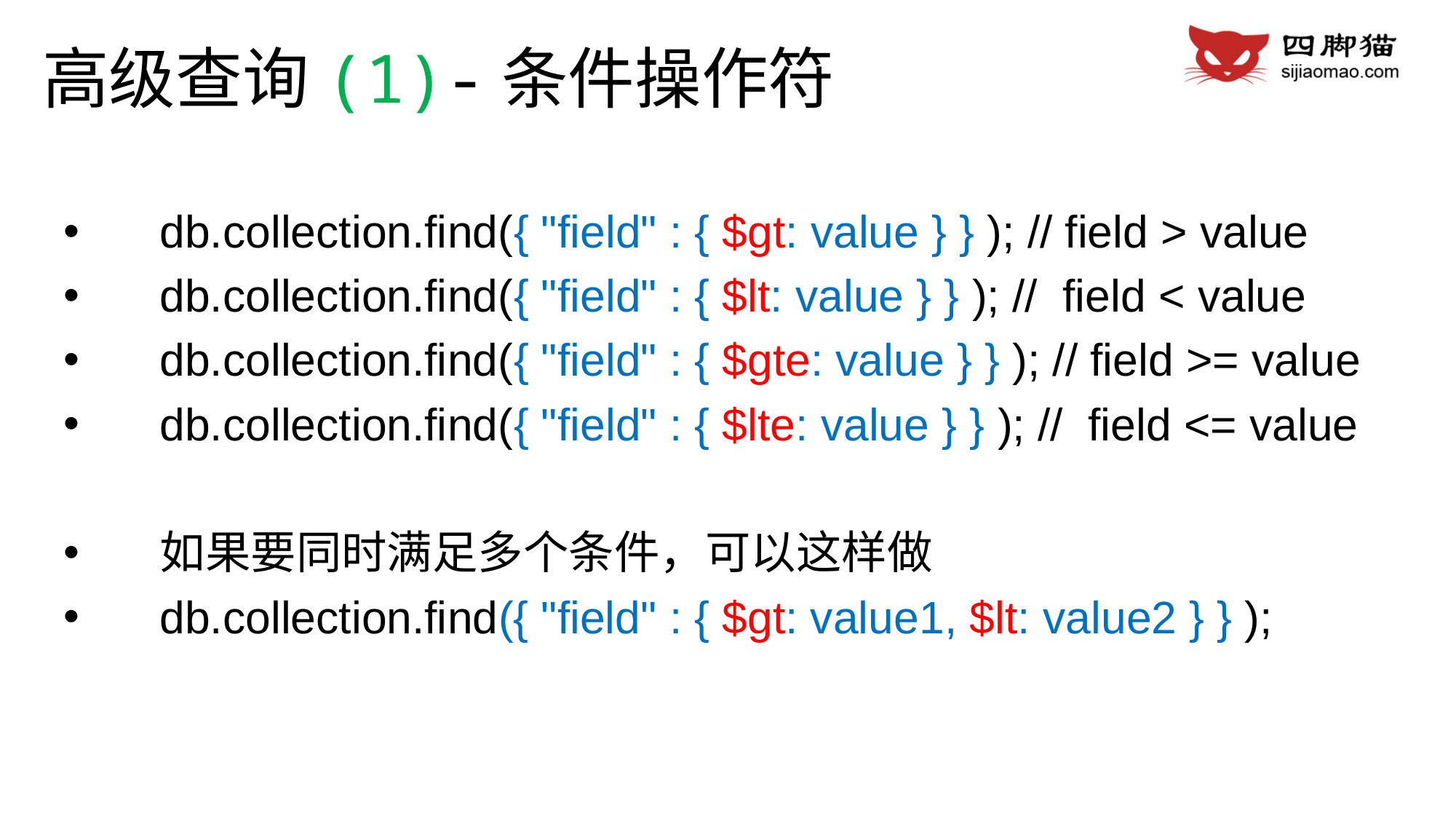

# 高级查询(1)-条件操作符
db.collection.find({ "field" : { $gt: value } } ); // field > value
db.collection.find({ "field" : { $lt: value } } ); //  field < value
db.collection.find({ "field" : { $gte: value } } ); // field >= value
db.collection.find({ "field" : { $lte: value } } ); //  field <= value

如果要同时满足多个条件，可以这样做
db.collection.find({ "field" : { $gt: value1, $lt: value2 } } );